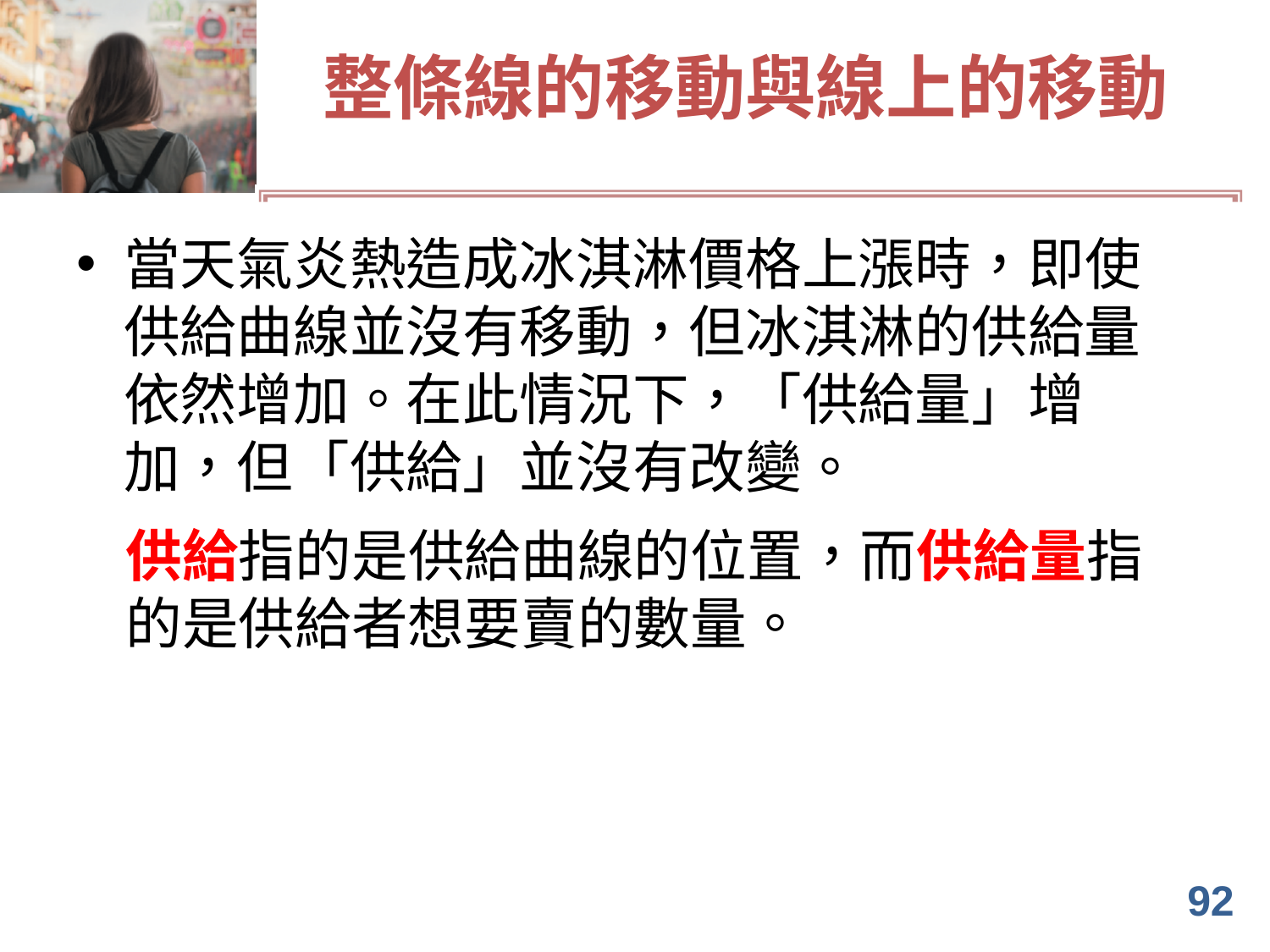

# 整條線的移動與線上的移動
當天氣炎熱造成冰淇淋價格上漲時，即使供給曲線並沒有移動，但冰淇淋的供給量依然增加。在此情況下，「供給量」增加，但「供給」並沒有改變。
供給指的是供給曲線的位置，而供給量指的是供給者想要賣的數量。
92